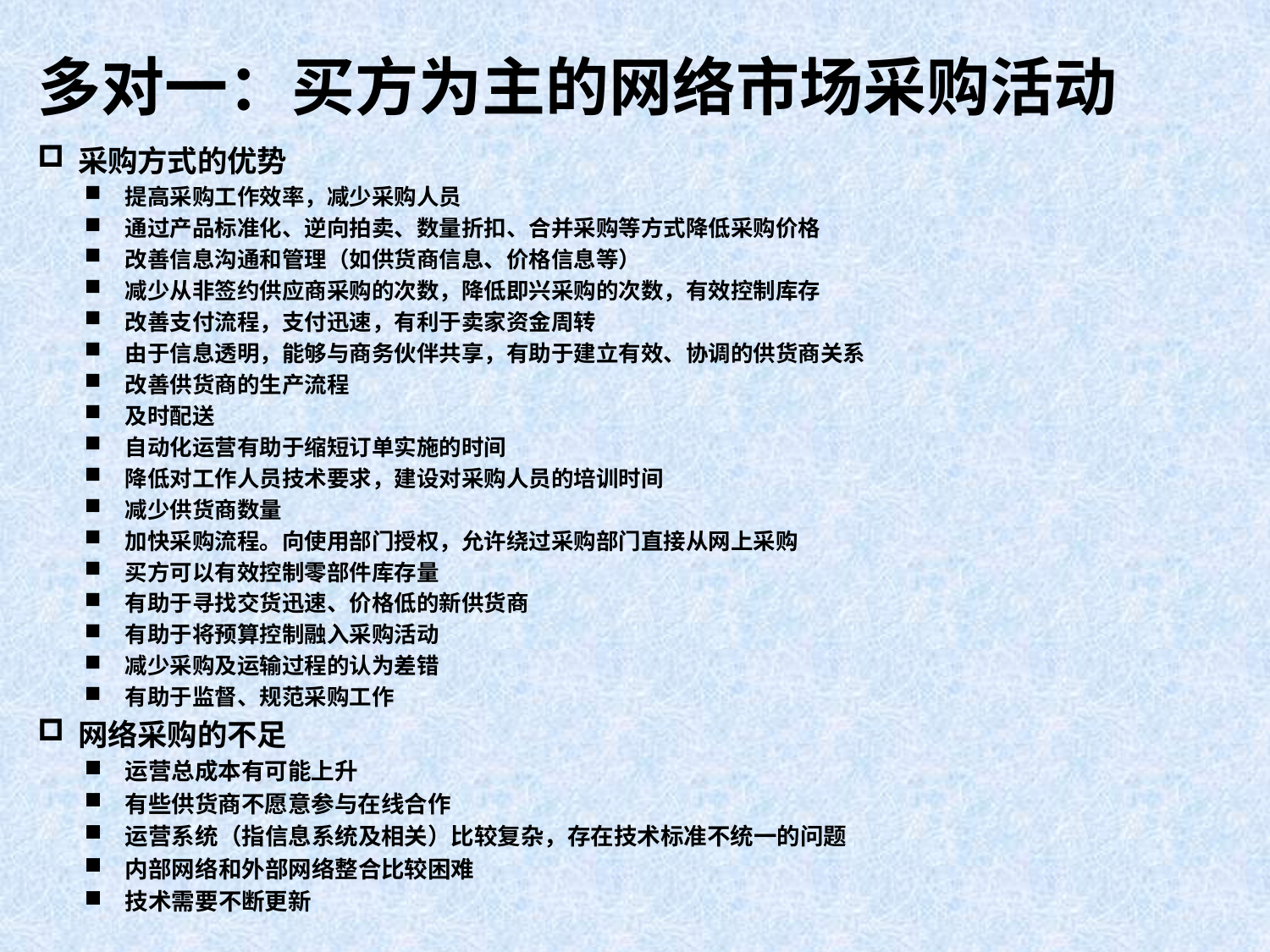

# 多对一：买方为主的网络市场采购活动
采购方式的优势
提高采购工作效率，减少采购人员
通过产品标准化、逆向拍卖、数量折扣、合并采购等方式降低采购价格
改善信息沟通和管理（如供货商信息、价格信息等）
减少从非签约供应商采购的次数，降低即兴采购的次数，有效控制库存
改善支付流程，支付迅速，有利于卖家资金周转
由于信息透明，能够与商务伙伴共享，有助于建立有效、协调的供货商关系
改善供货商的生产流程
及时配送
自动化运营有助于缩短订单实施的时间
降低对工作人员技术要求，建设对采购人员的培训时间
减少供货商数量
加快采购流程。向使用部门授权，允许绕过采购部门直接从网上采购
买方可以有效控制零部件库存量
有助于寻找交货迅速、价格低的新供货商
有助于将预算控制融入采购活动
减少采购及运输过程的认为差错
有助于监督、规范采购工作
网络采购的不足
运营总成本有可能上升
有些供货商不愿意参与在线合作
运营系统（指信息系统及相关）比较复杂，存在技术标准不统一的问题
内部网络和外部网络整合比较困难
技术需要不断更新